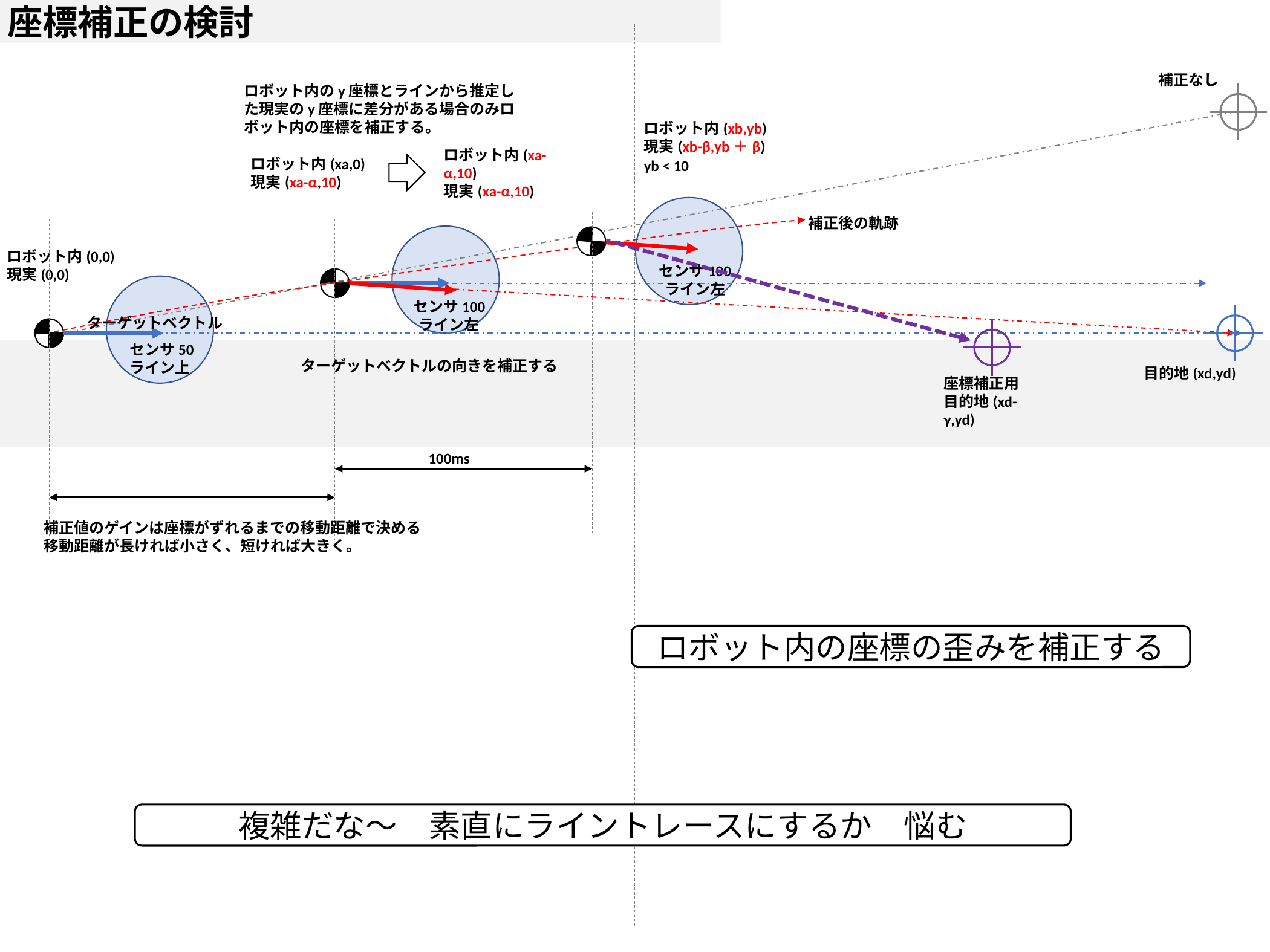

座標補正の検討
補正なし
ロボット内のy座標とラインから推定した現実のy座標に差分がある場合のみロボット内の座標を補正する。

ロボット内(xb,yb)
現実(xb-β,yb＋β)
ロボット内(xa,0)
現実(xa-α,10)
ロボット内(xa-α,10)
現実(xa-α,10)
yb < 10

補正後の軌跡

ロボット内(0,0)
現実(0,0)
センサ100
ライン左

センサ100
ライン左
ターゲットベクトル

センサ50
ライン上

ターゲットベクトルの向きを補正する
目的地(xd,yd)
座標補正用
目的地(xd-γ,yd)
100ms
補正値のゲインは座標がずれるまでの移動距離で決める
移動距離が長ければ小さく、短ければ大きく。
ロボット内の座標の歪みを補正する
複雑だな〜　素直にライントレースにするか　悩む